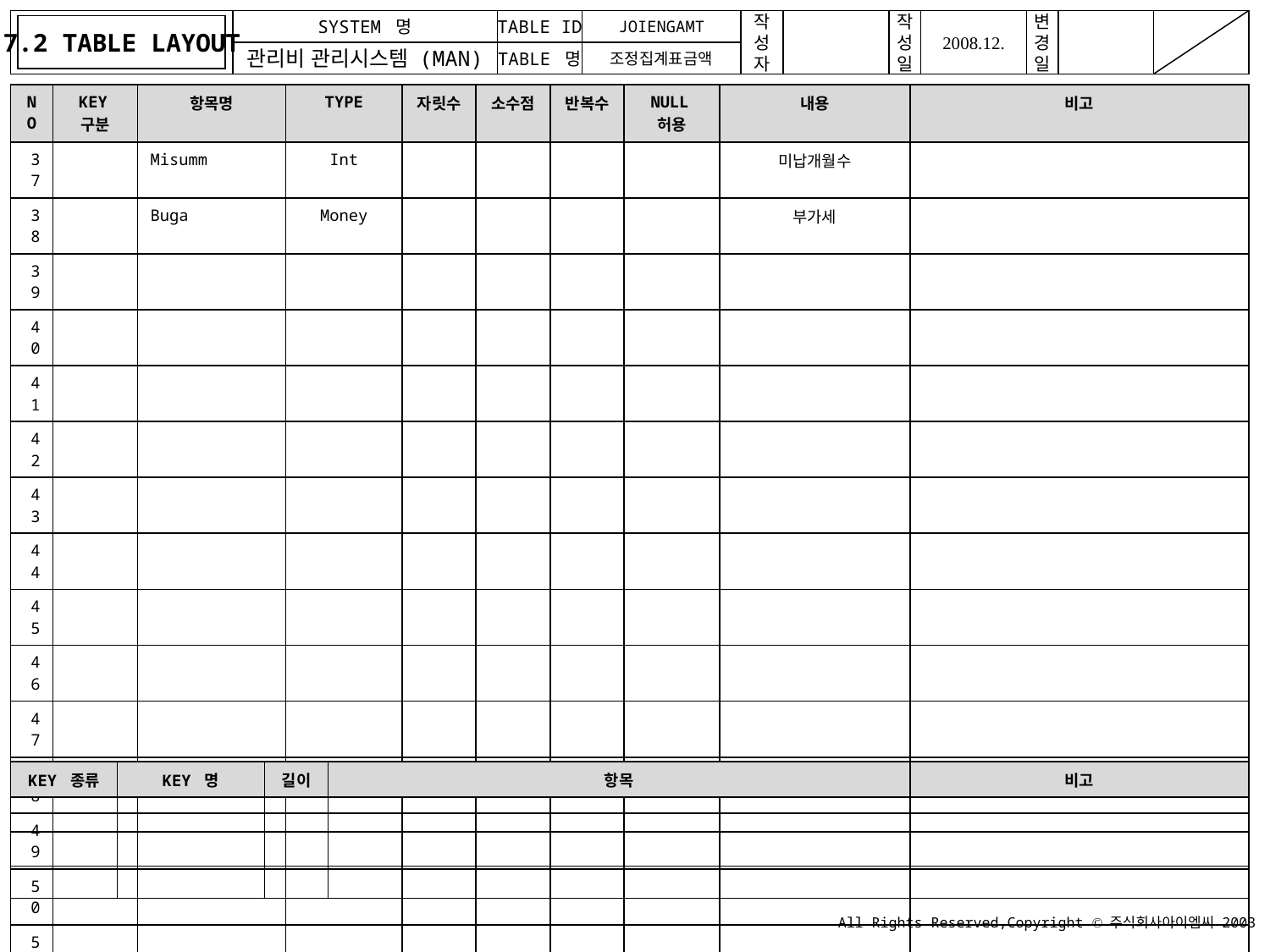

7.2 TABLE LAYOUT
JOIENGAMT
조정집계표금액
| NO | KEY구분 | 항목명 | TYPE | 자릿수 | 소수점 | 반복수 | NULL허용 | 내용 | 비고 |
| --- | --- | --- | --- | --- | --- | --- | --- | --- | --- |
| 37 |  | Misumm | Int |  |  |  |  | 미납개월수 |  |
| 38 |  | Buga | Money |  |  |  |  | 부가세 |  |
| 39 |  |  |  |  |  |  |  |  |  |
| 40 |  |  |  |  |  |  |  |  |  |
| 41 |  |  |  |  |  |  |  |  |  |
| 42 |  |  |  |  |  |  |  |  |  |
| 43 |  |  |  |  |  |  |  |  |  |
| 44 |  |  |  |  |  |  |  |  |  |
| 45 |  |  |  |  |  |  |  |  |  |
| 46 |  |  |  |  |  |  |  |  |  |
| 47 |  |  |  |  |  |  |  |  |  |
| 48 |  |  |  |  |  |  |  |  |  |
| 49 |  |  |  |  |  |  |  |  |  |
| 50 |  |  |  |  |  |  |  |  |  |
| 51 |  |  |  |  |  |  |  |  |  |
| 52 |  |  |  |  |  |  |  |  |  |
| 53 |  |  |  |  |  |  |  |  |  |
| 54 |  |  |  |  |  |  |  |  |  |
| KEY 종류 | KEY 명 | 길이 | 항목 | 비고 |
| --- | --- | --- | --- | --- |
|  |  |  |  |  |
|  |  |  |  |  |
|  |  |  |  |  |